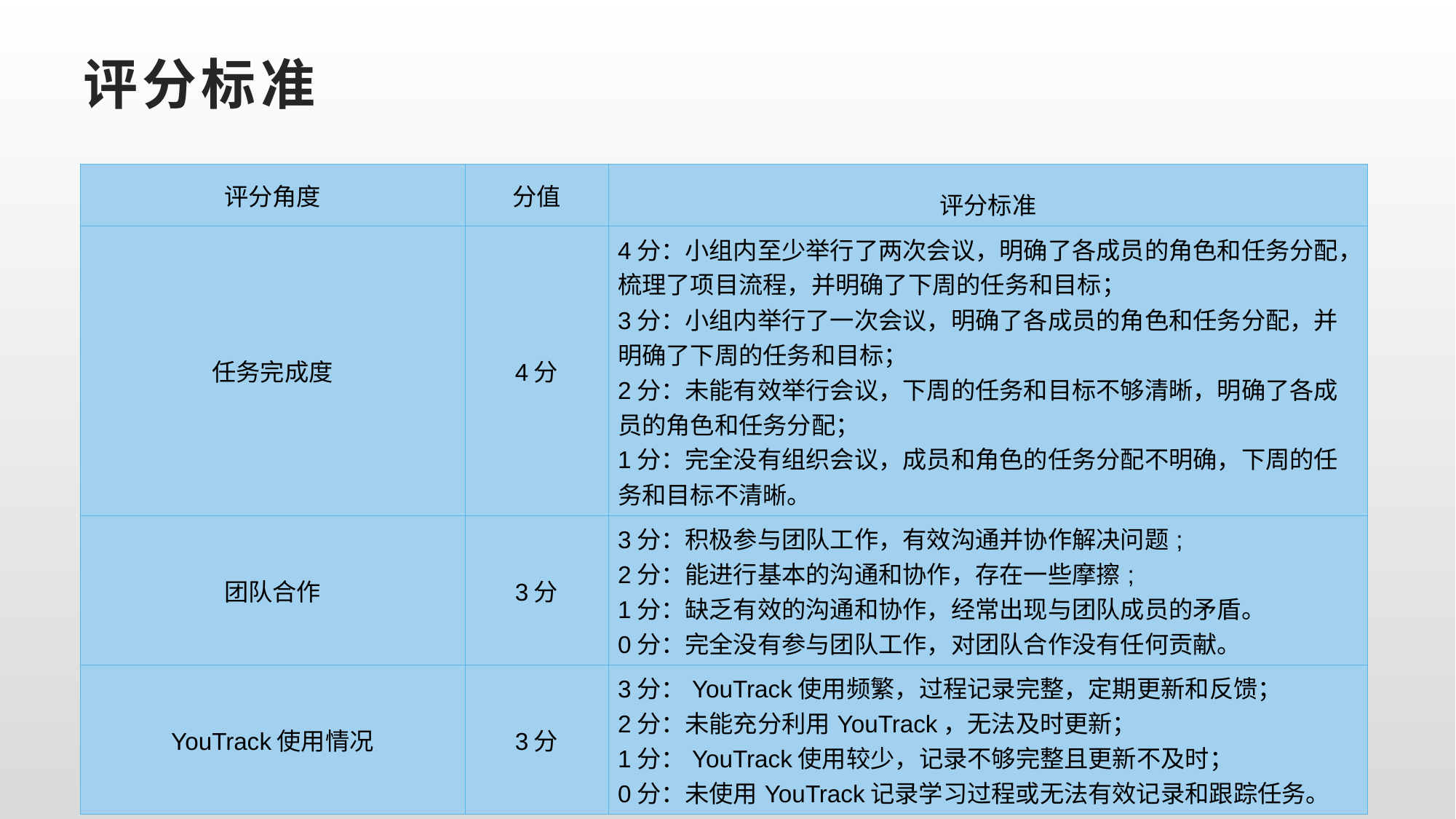

# 评分标准
| 评分角度 | 分值 | 评分标准 |
| --- | --- | --- |
| 任务完成度 | 4分 | 4分：小组内至少举行了两次会议，明确了各成员的角色和任务分配，梳理了项目流程，并明确了下周的任务和目标； 3分：小组内举行了一次会议，明确了各成员的角色和任务分配，并明确了下周的任务和目标； 2分：未能有效举行会议，下周的任务和目标不够清晰，明确了各成员的角色和任务分配； 1分：完全没有组织会议，成员和角色的任务分配不明确，下周的任务和目标不清晰。 |
| 团队合作 | 3分 | 3分：积极参与团队工作，有效沟通并协作解决问题; 2分：能进行基本的沟通和协作，存在一些摩擦; 1分：缺乏有效的沟通和协作，经常出现与团队成员的矛盾。 0分：完全没有参与团队工作，对团队合作没有任何贡献。 |
| YouTrack使用情况 | 3分 | 3分：YouTrack使用频繁，过程记录完整，定期更新和反馈； 2分：未能充分利用YouTrack，无法及时更新； 1分：YouTrack使用较少，记录不够完整且更新不及时； 0分：未使用YouTrack记录学习过程或无法有效记录和跟踪任务。 |